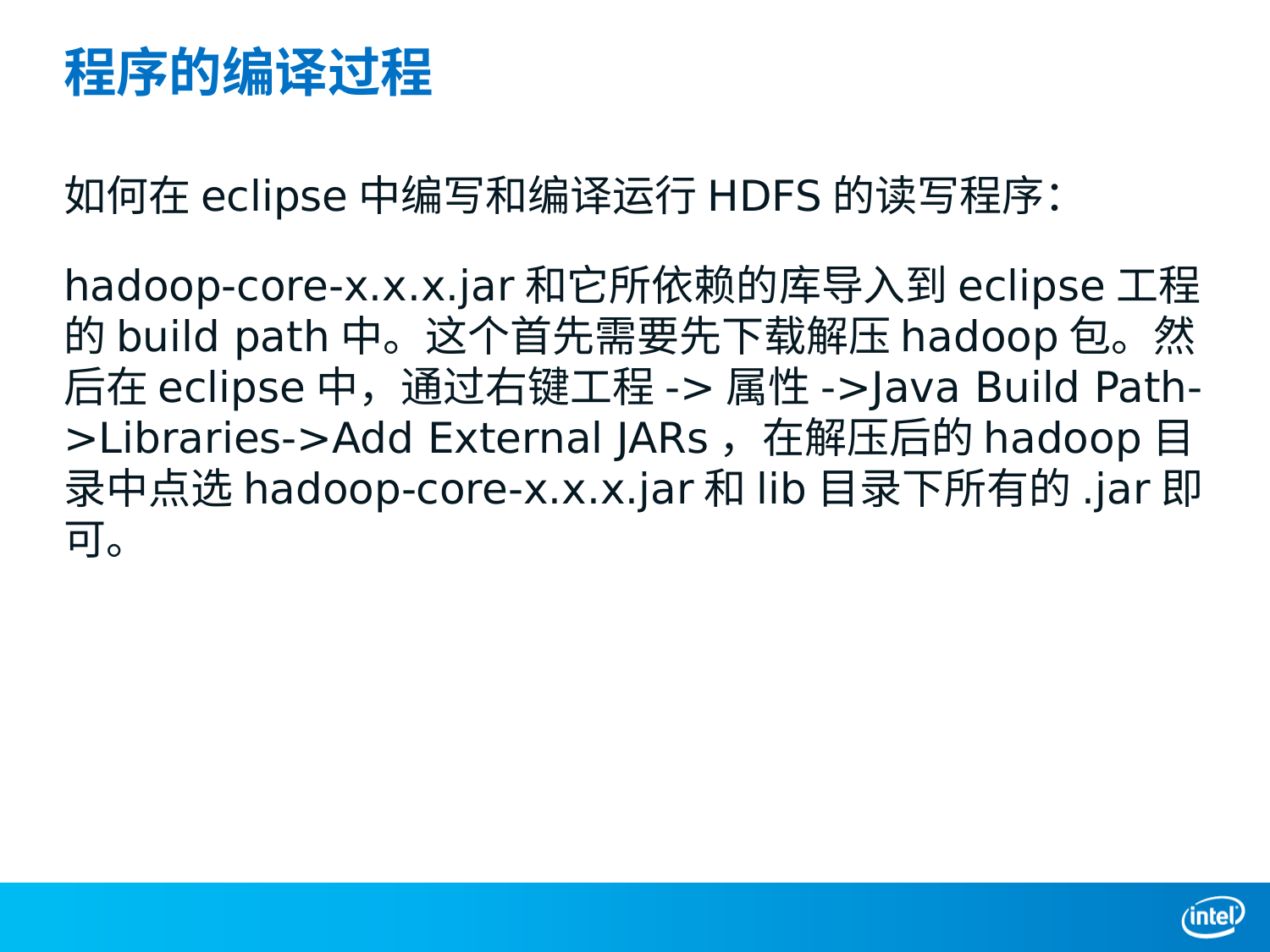

# 程序的编译过程
如何在eclipse中编写和编译运行HDFS的读写程序：
hadoop-core-x.x.x.jar和它所依赖的库导入到eclipse工程的build path中。这个首先需要先下载解压hadoop包。然后在eclipse中，通过右键工程->属性->Java Build Path->Libraries->Add External JARs，在解压后的hadoop目录中点选hadoop-core-x.x.x.jar和lib目录下所有的.jar即可。